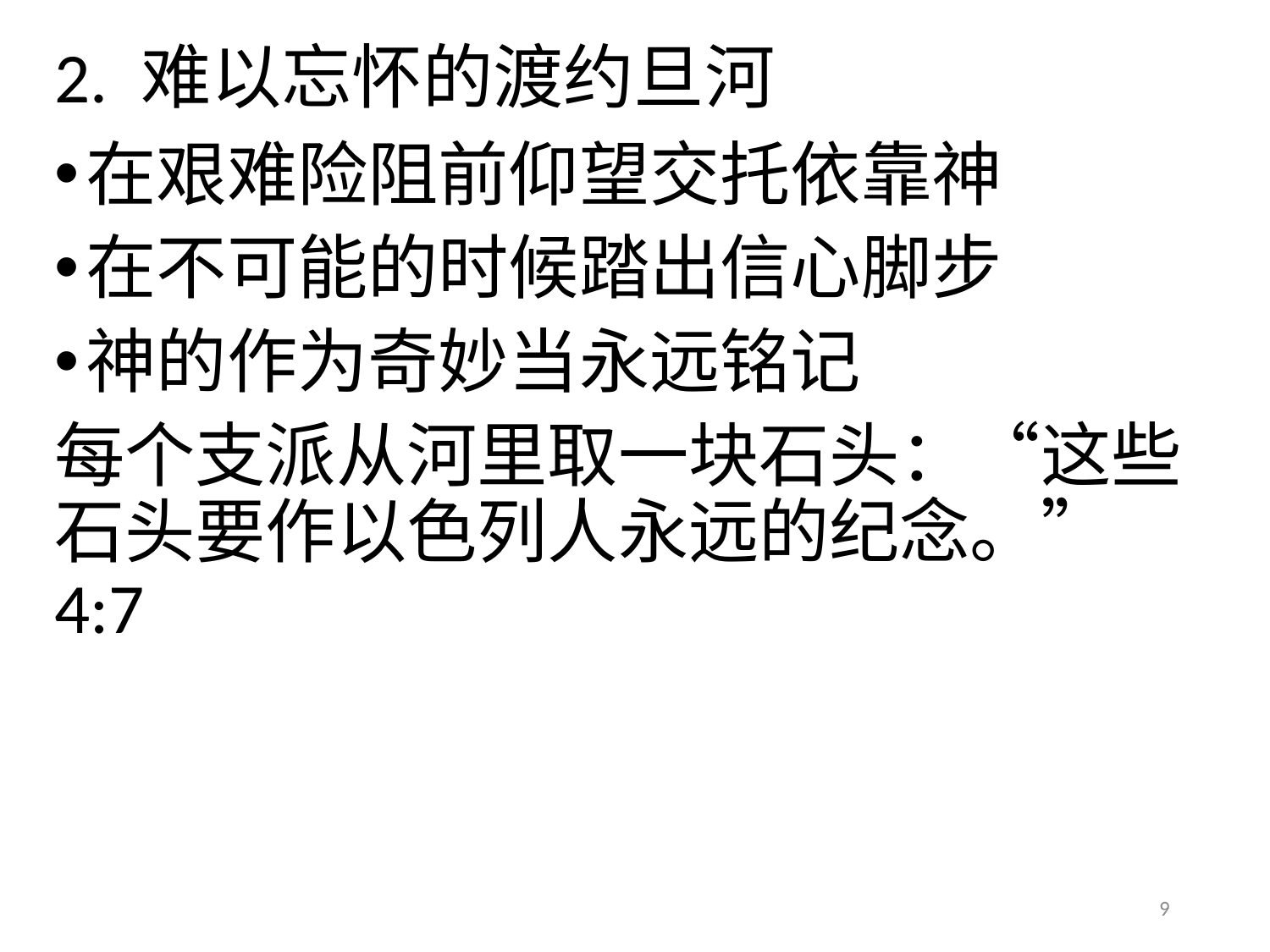

# 2. 难以忘怀的渡约旦河
在艰难险阻前仰望交托依靠神
在不可能的时候踏出信心脚步
神的作为奇妙当永远铭记
每个支派从河里取一块石头：“这些石头要作以色列人永远的纪念。”      4:7

9